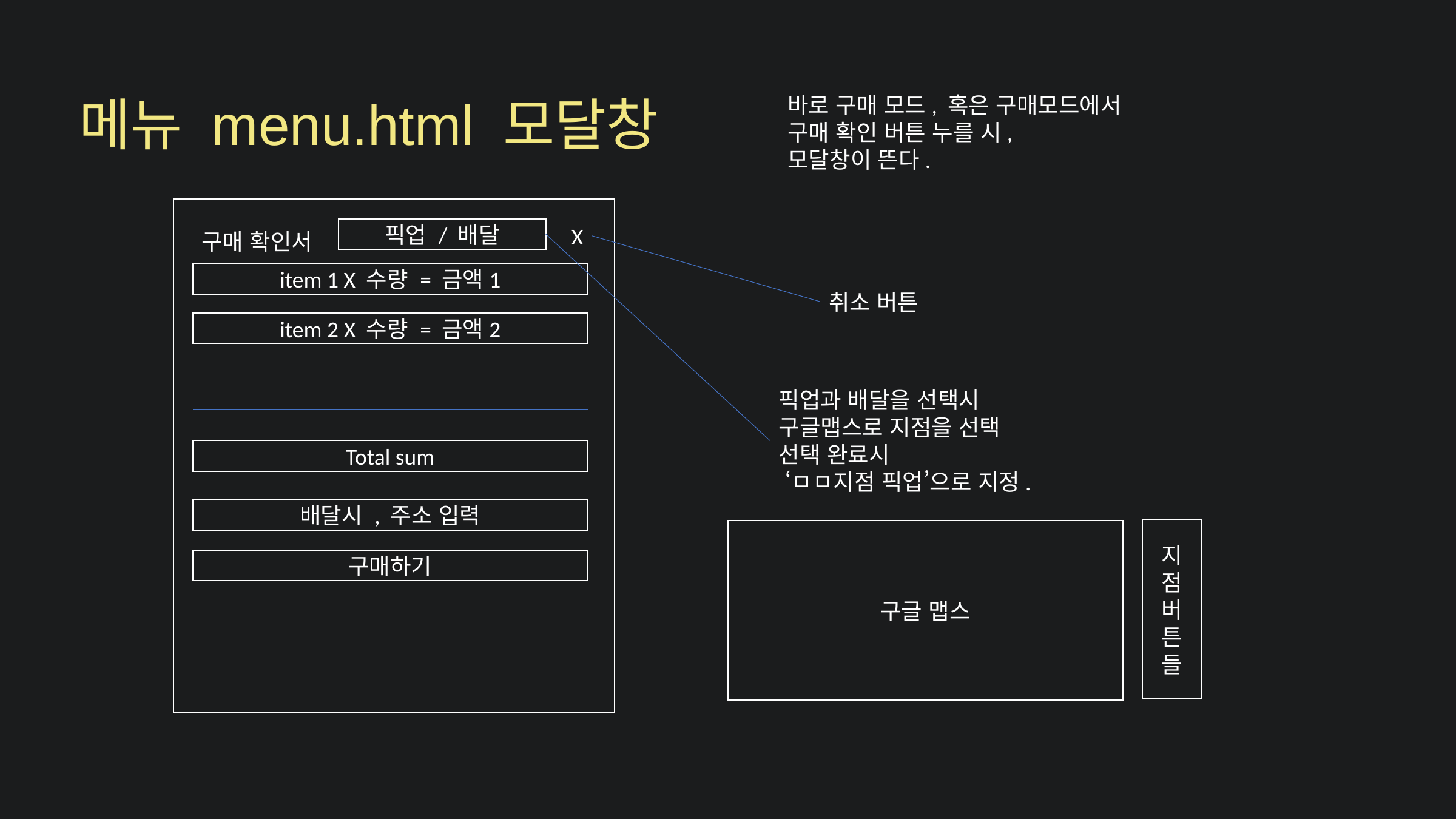

메뉴 menu.html 모달창
바로 구매 모드, 혹은 구매모드에서
구매 확인 버튼 누를 시,
모달창이 뜬다.

구매 확인서
픽업 / 배달
X
item 1 X 수량 = 금액1
취소 버튼
item 2 X 수량 = 금액2
픽업과 배달을 선택시
구글맵스로 지점을 선택
선택 완료시
 ‘ㅁㅁ지점 픽업’으로 지정.
Total sum
배달시 , 주소 입력
지점 버튼들
구글 맵스
구매하기